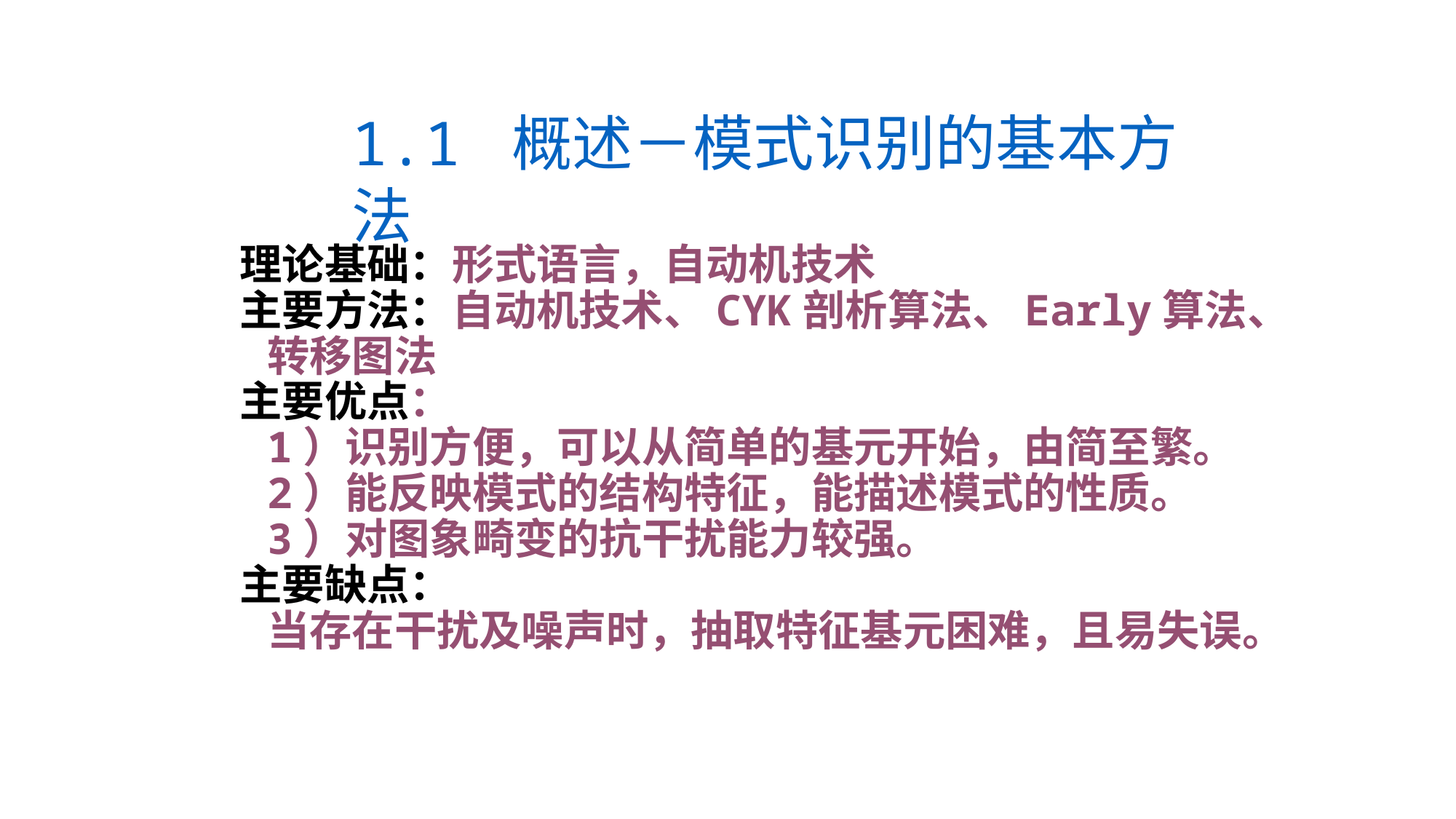

1.1 概述－模式识别的基本方法
理论基础：形式语言，自动机技术
主要方法：自动机技术、CYK剖析算法、Early算法、转移图法
主要优点：
1）识别方便，可以从简单的基元开始，由简至繁。
2）能反映模式的结构特征，能描述模式的性质。
3）对图象畸变的抗干扰能力较强。
主要缺点：
当存在干扰及噪声时，抽取特征基元困难，且易失误。
30